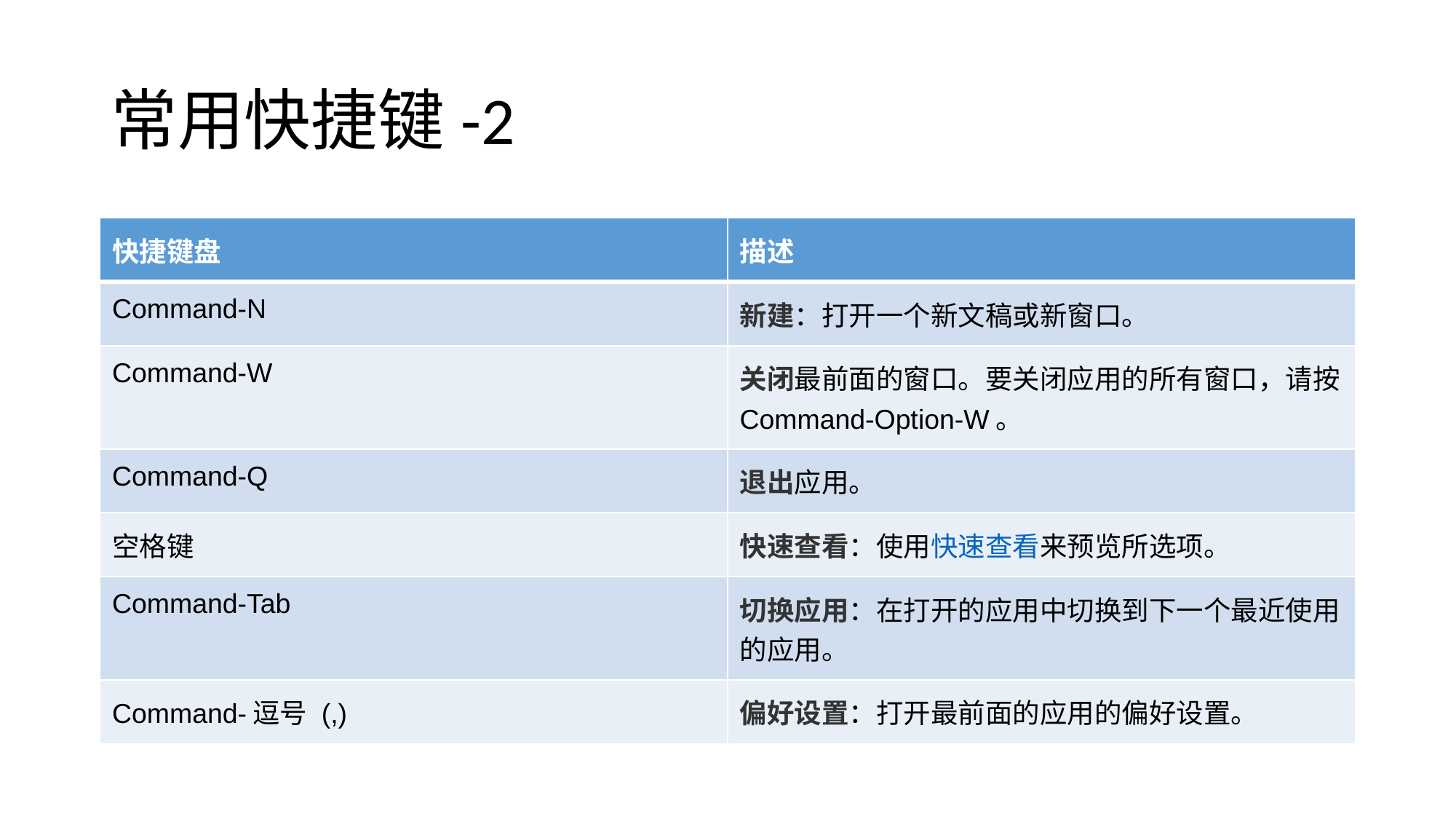

# 常用快捷键-2
| 快捷键盘 | 描述 |
| --- | --- |
| Command-N | 新建：打开一个新文稿或新窗口。 |
| Command-W | 关闭最前面的窗口。要关闭应用的所有窗口，请按 Command-Option-W。 |
| Command-Q | 退出应用。 |
| 空格键 | 快速查看：使用快速查看来预览所选项。 |
| Command-Tab | 切换应用：在打开的应用中切换到下一个最近使用的应用。 |
| Command-逗号 (,) | 偏好设置：打开最前面的应用的偏好设置。 |